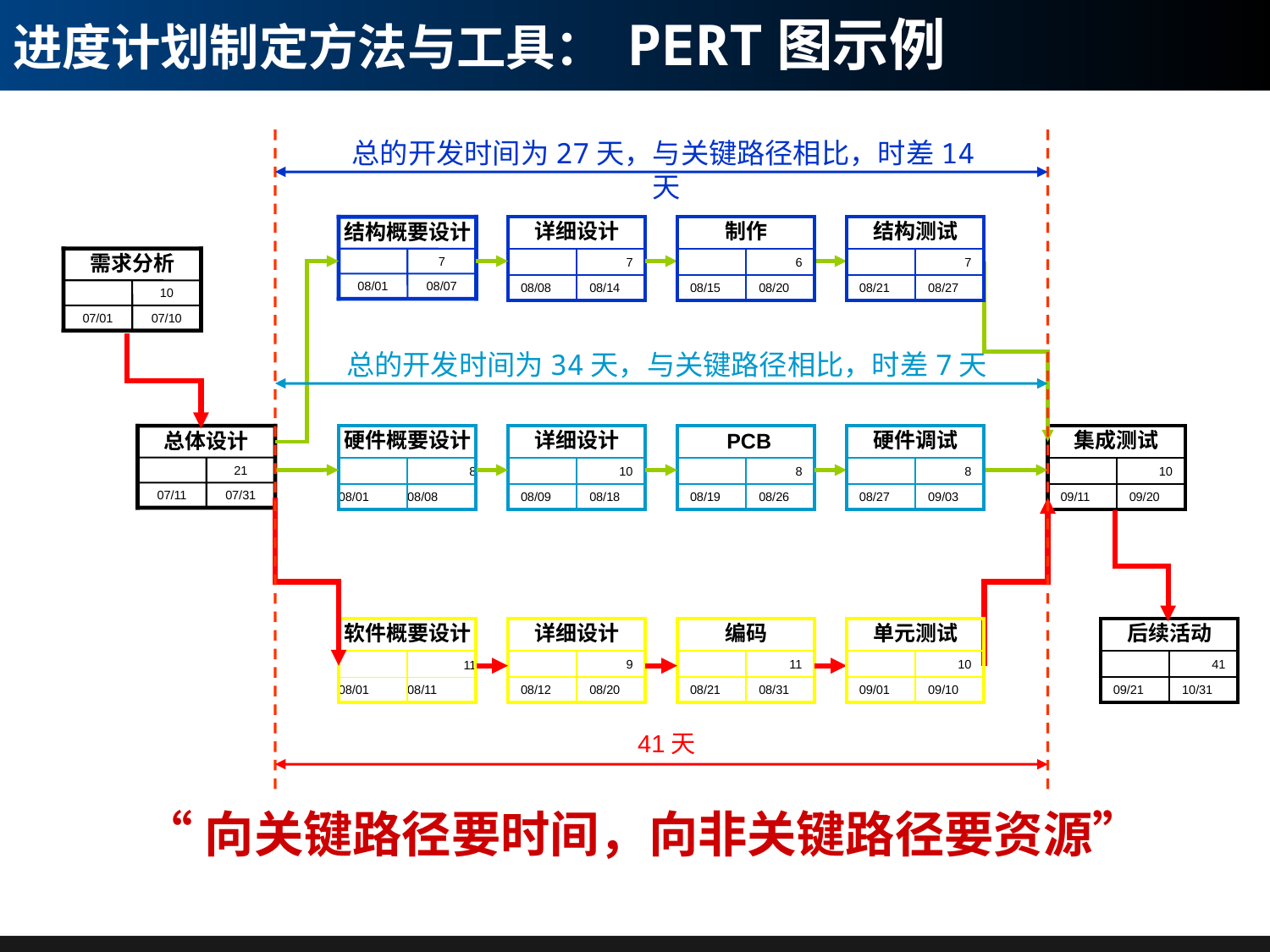

# 进度计划制定方法与工具： PERT图示例

总的开发时间为27天，与关键路径相比，时差14天

结构概要设计

| 详细设计 |  |
| --- | --- |
|  | 7 |
| 08/08 | 08/14 |
| 制作 |  |
| --- | --- |
|  | 6 |
| 08/15 | 08/20 |
| 结构测试 |  |
| --- | --- |
|  | 7 |
| 08/21 | 08/27 |
需求分析

7

08/01

08/07

10

07/01

07/10

总的开发时间为34天，与关键路径相比，时差7天

总体设计

| 硬件概要设计 |  |
| --- | --- |
|  | 8 |
| 08/01 | 08/08 |
| 详细设计 |  |
| --- | --- |
|  | 10 |
| 08/09 | 08/18 |
| PCB |  |
| --- | --- |
|  | 8 |
| 08/19 | 08/26 |
| 硬件调试 |  |
| --- | --- |
|  | 8 |
| 08/27 | 09/03 |
| 集成测试 |  |
| --- | --- |
|  | 10 |
| 09/11 | 09/20 |

21

07/11

07/31

| 软件概要设计 |  |
| --- | --- |
|  | 11 |
| 08/01 | 08/11 |
| 详细设计 |  |
| --- | --- |
|  | 9 |
| 08/12 | 08/20 |
| 编码 |  |
| --- | --- |
|  | 11 |
| 08/21 | 08/31 |
| 单元测试 |  |
| --- | --- |
|  | 10 |
| 09/01 | 09/10 |
| 后续活动 |  |
| --- | --- |
|  | 41 |
| 09/21 | 10/31 |
41天
“向关键路径要时间，向非关键路径要资源”